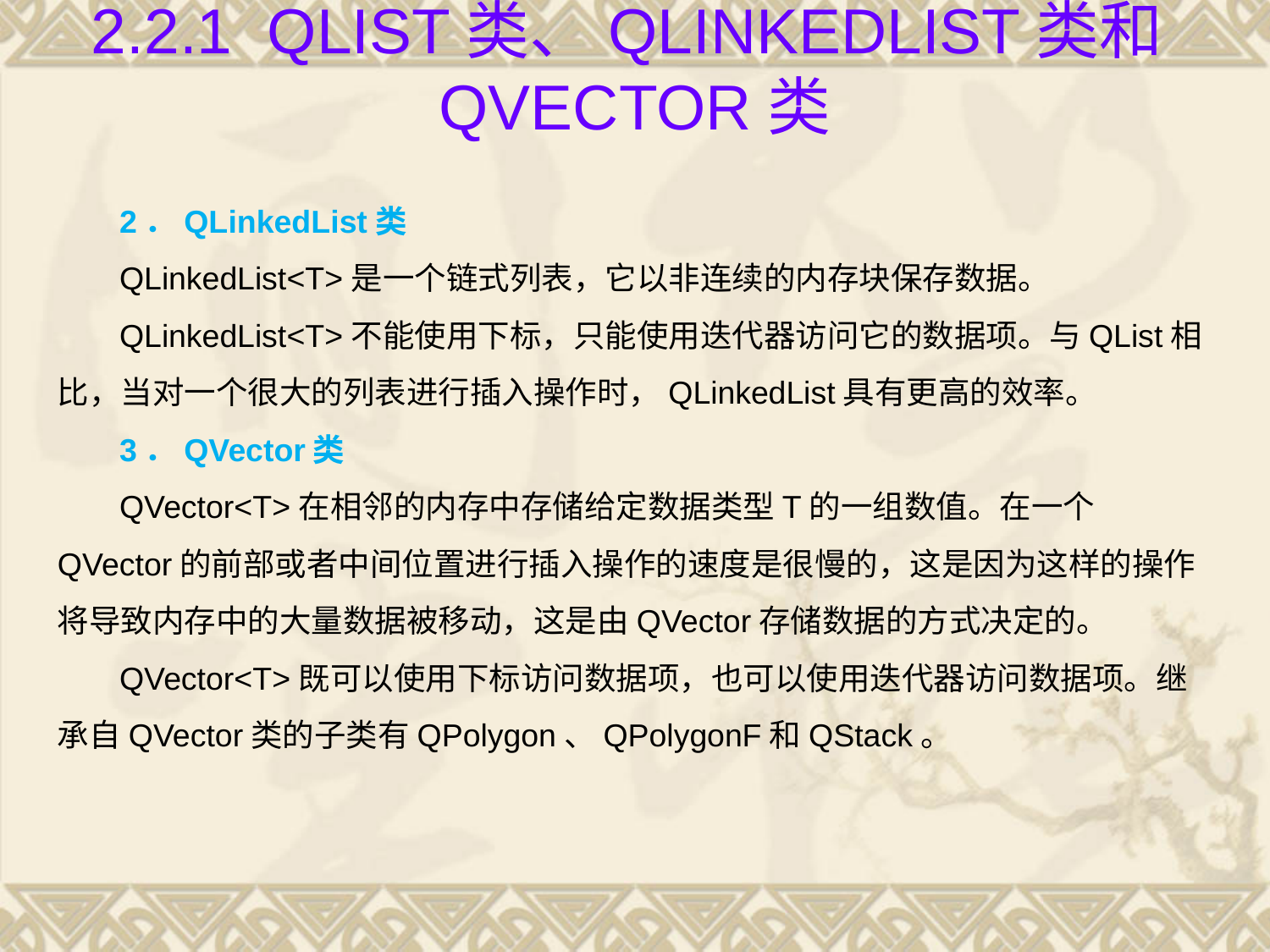

# 2.2.1  QList类、QLinkedList类和QVector类
2．QLinkedList类
QLinkedList<T>是一个链式列表，它以非连续的内存块保存数据。
QLinkedList<T>不能使用下标，只能使用迭代器访问它的数据项。与QList相比，当对一个很大的列表进行插入操作时，QLinkedList具有更高的效率。
3．QVector类
QVector<T>在相邻的内存中存储给定数据类型T的一组数值。在一个QVector的前部或者中间位置进行插入操作的速度是很慢的，这是因为这样的操作将导致内存中的大量数据被移动，这是由QVector存储数据的方式决定的。
QVector<T>既可以使用下标访问数据项，也可以使用迭代器访问数据项。继承自QVector类的子类有QPolygon、QPolygonF和QStack。